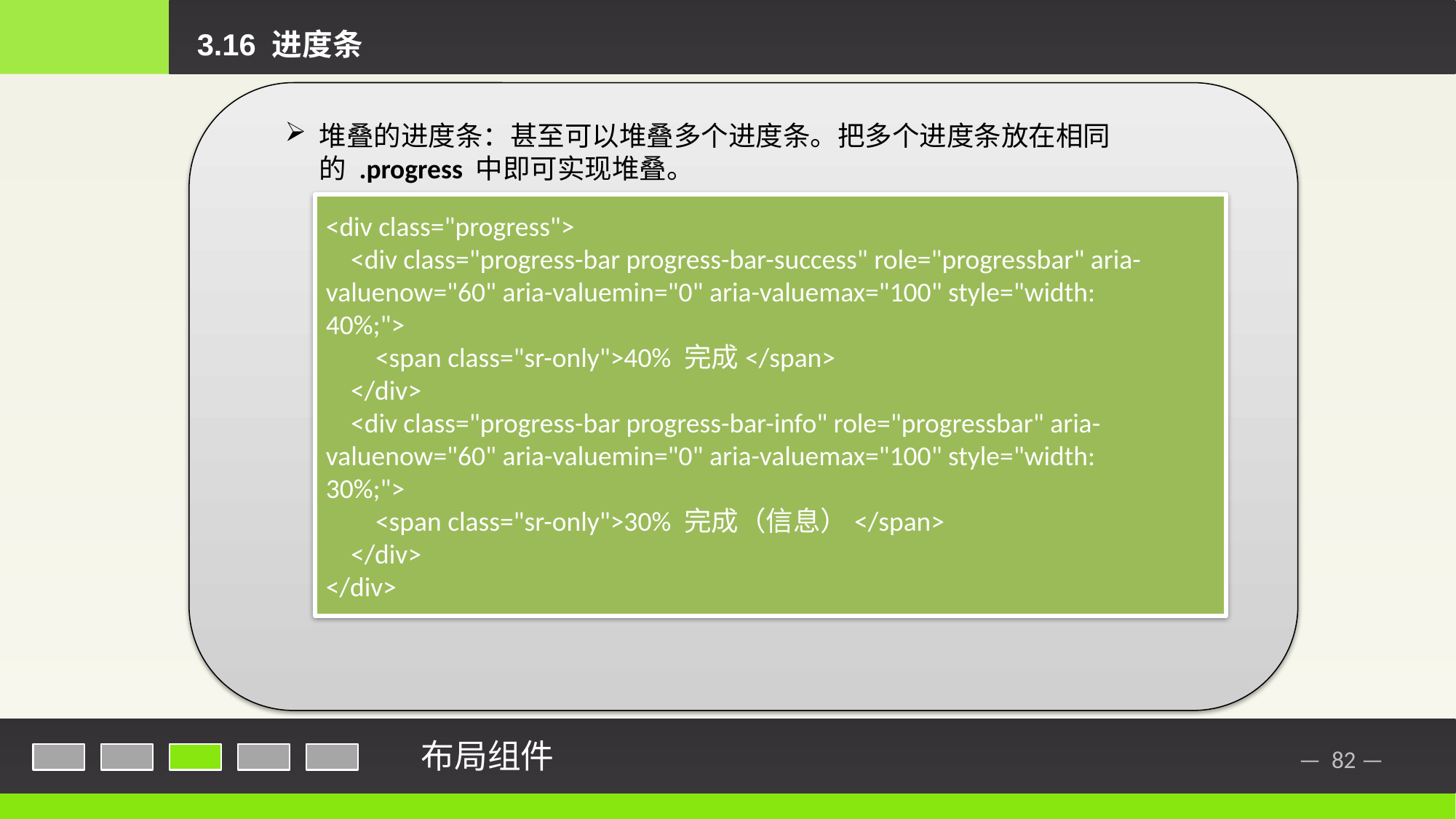

3.16 进度条
堆叠的进度条：甚至可以堆叠多个进度条。把多个进度条放在相同的 .progress 中即可实现堆叠。

<div class="progress">
    <div class="progress-bar progress-bar-success" role="progressbar" aria-	valuenow="60" aria-valuemin="0" aria-valuemax="100" style="width: 	40%;">
        <span class="sr-only">40% 完成</span>
    </div>
    <div class="progress-bar progress-bar-info" role="progressbar" aria-	valuenow="60" aria-valuemin="0" aria-valuemax="100" style="width: 	30%;">
        <span class="sr-only">30% 完成（信息）</span>
    </div>
</div>